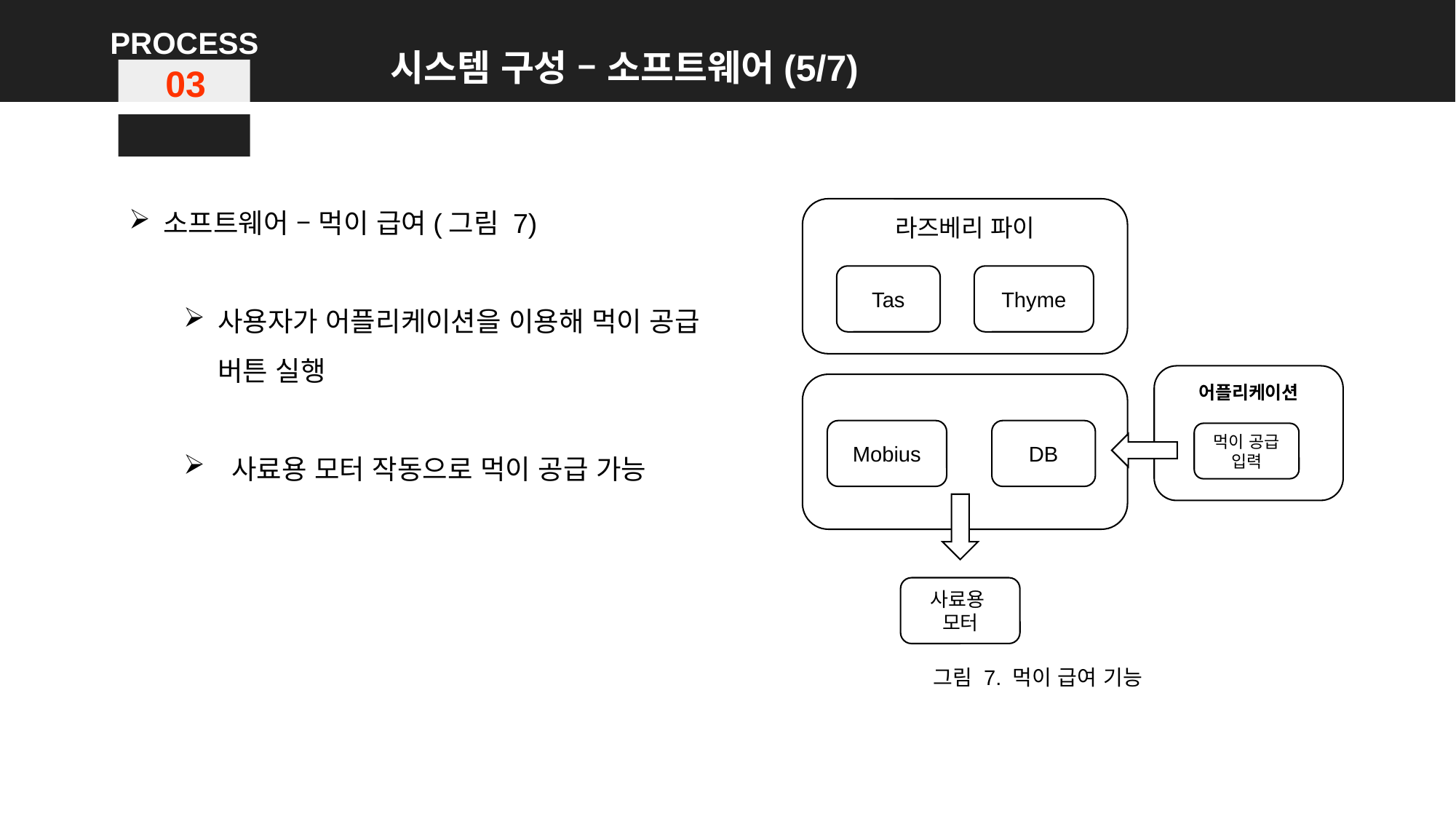

PROCESS
시스템 구성 – 소프트웨어(5/7)
03

소프트웨어 – 먹이 급여(그림 7)

사용자가 어플리케이션을 이용해 먹이 공급 버튼 실행

 사료용 모터 작동으로 먹이 공급 가능

라즈베리 파이

Tas
Thyme

어플리케이션

사용자
명령
Mobius
DB
먹이 공급 입력

사료용
모터

그림 7. 먹이 급여 기능